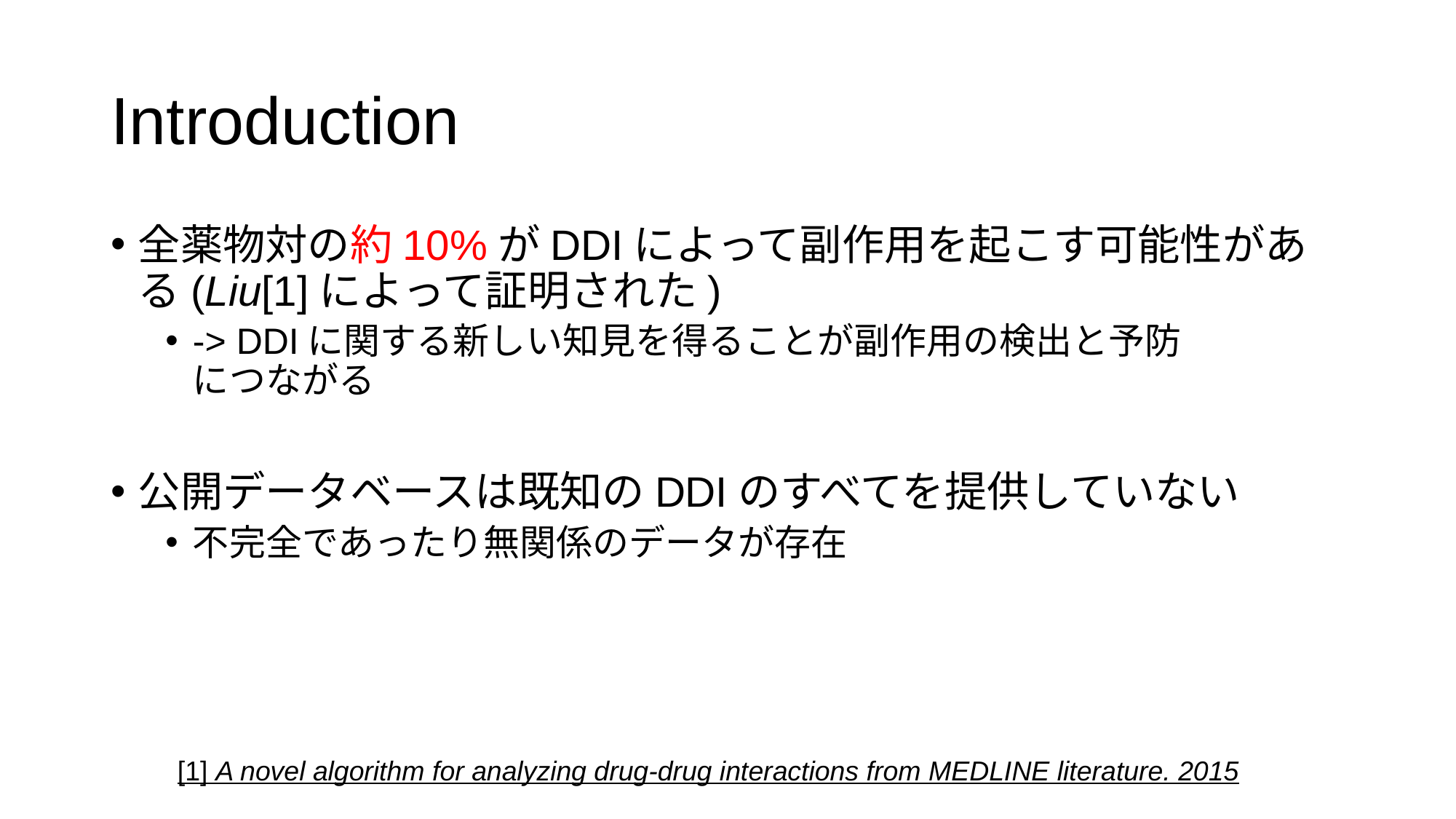

# Introduction
全薬物対の約10%がDDIによって副作用を起こす可能性がある(Liu[1]によって証明された)
-> DDIに関する新しい知見を得ることが副作用の検出と予防
につながる

公開データベースは既知のDDIのすべてを提供していない
不完全であったり無関係のデータが存在

[1] A novel algorithm for analyzing drug-drug interactions from MEDLINE literature. 2015